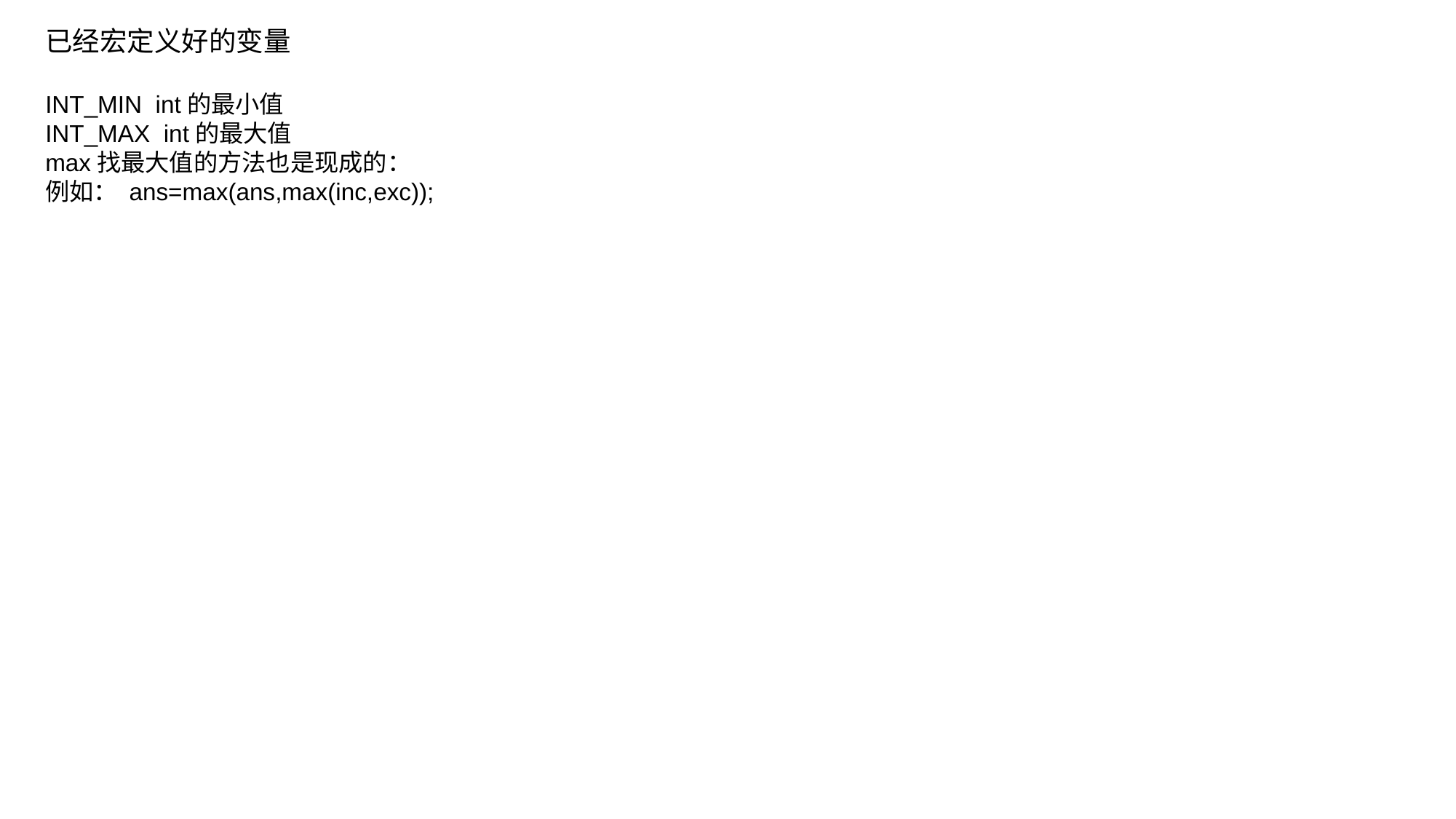

已经宏定义好的变量
INT_MIN  int的最小值
INT_MAX  int的最大值
max找最大值的方法也是现成的：
例如： ans=max(ans,max(inc,exc));